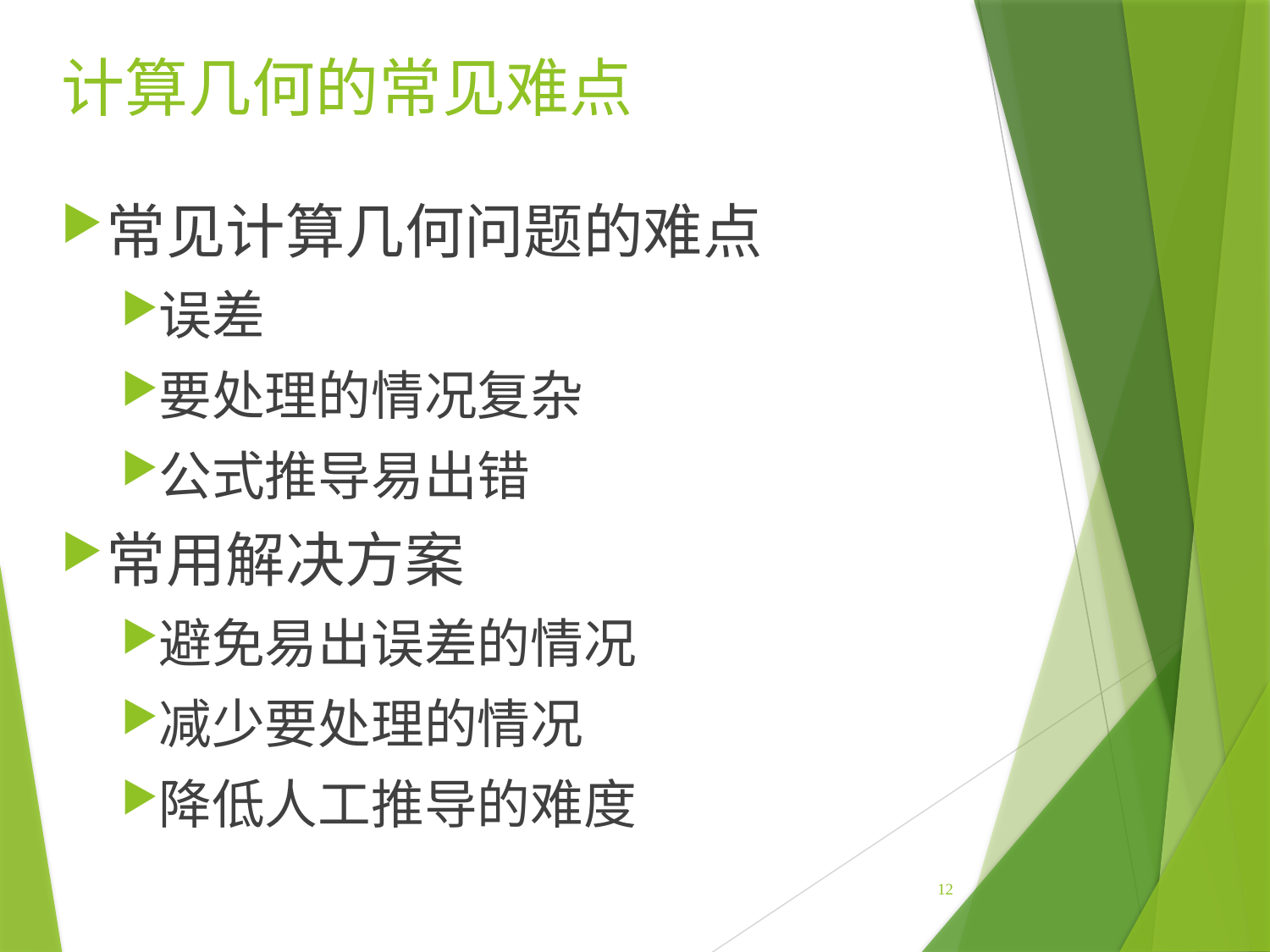

# 计算几何的常见难点
常见计算几何问题的难点
误差
要处理的情况复杂
公式推导易出错
常用解决方案
避免易出误差的情况
减少要处理的情况
降低人工推导的难度
12